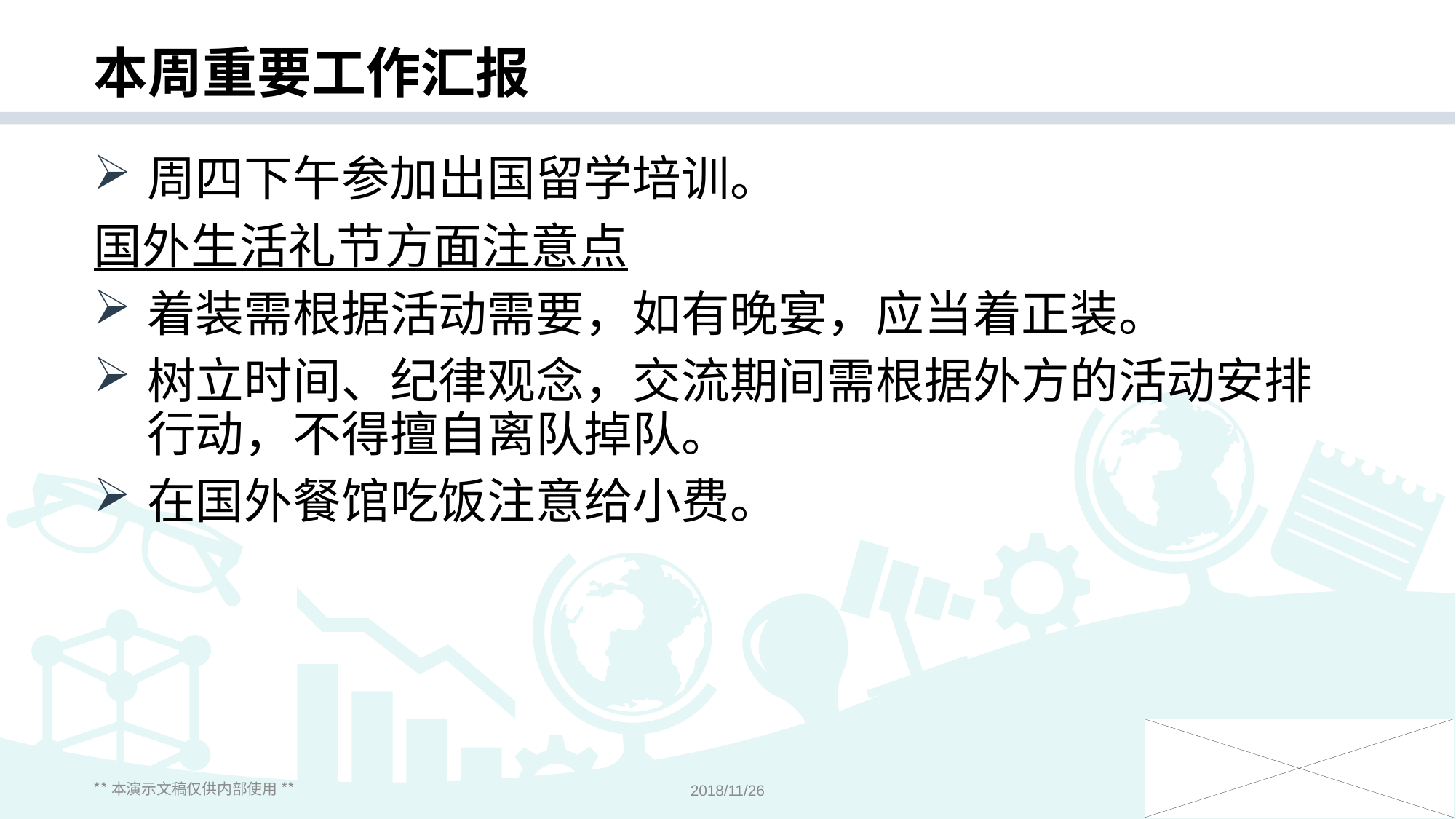

# 本周重要工作汇报
周四下午参加出国留学培训。
国外生活礼节方面注意点
着装需根据活动需要，如有晚宴，应当着正装。
树立时间、纪律观念，交流期间需根据外方的活动安排行动，不得擅自离队掉队。
在国外餐馆吃饭注意给小费。
** 本演示文稿仅供内部使用 **
2018/11/26
8